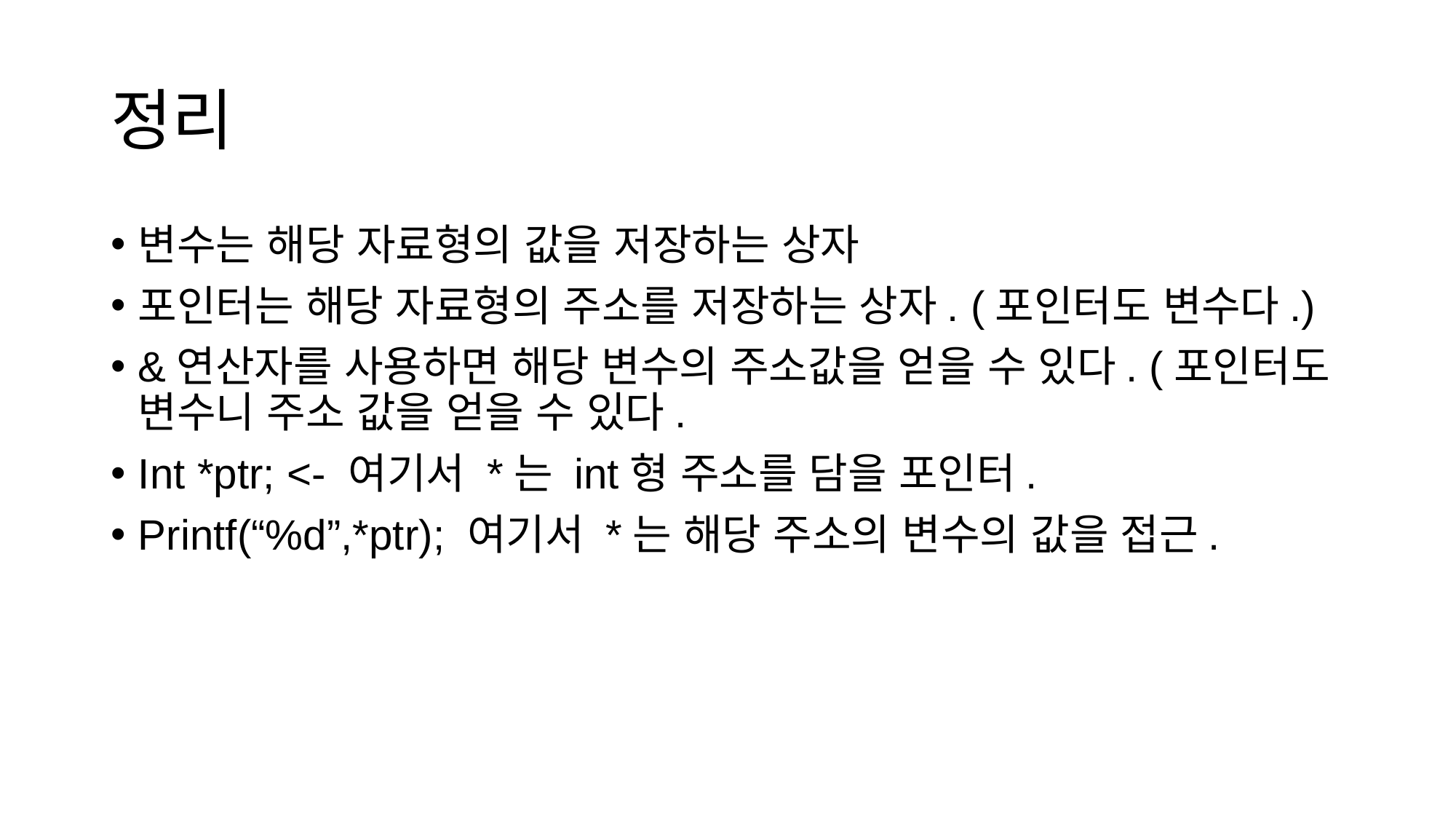

# 정리
변수는 해당 자료형의 값을 저장하는 상자
포인터는 해당 자료형의 주소를 저장하는 상자. (포인터도 변수다.)
&연산자를 사용하면 해당 변수의 주소값을 얻을 수 있다. (포인터도 변수니 주소 값을 얻을 수 있다.
Int *ptr; <- 여기서 *는 int형 주소를 담을 포인터.
Printf(“%d”,*ptr); 여기서 *는 해당 주소의 변수의 값을 접근.